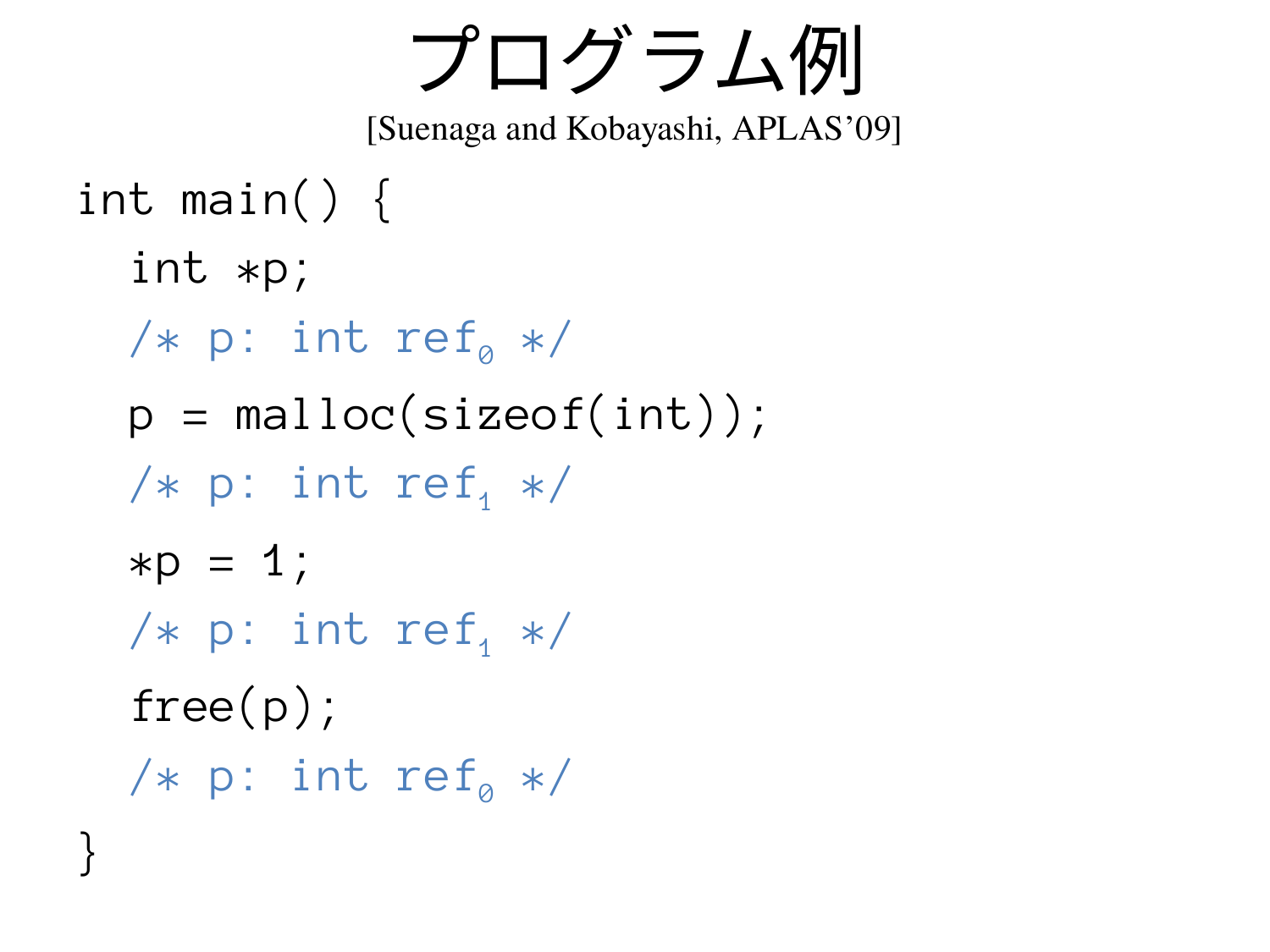

# プログラム例 [Suenaga and Kobayashi, APLAS’09]
int main() {
  int *p;
  /* p: int ref0 */
  p = malloc(sizeof(int));
  /* p: int ref1 */
  *p = 1;
  /* p: int ref1 */
  free(p);
  /* p: int ref0 */
}